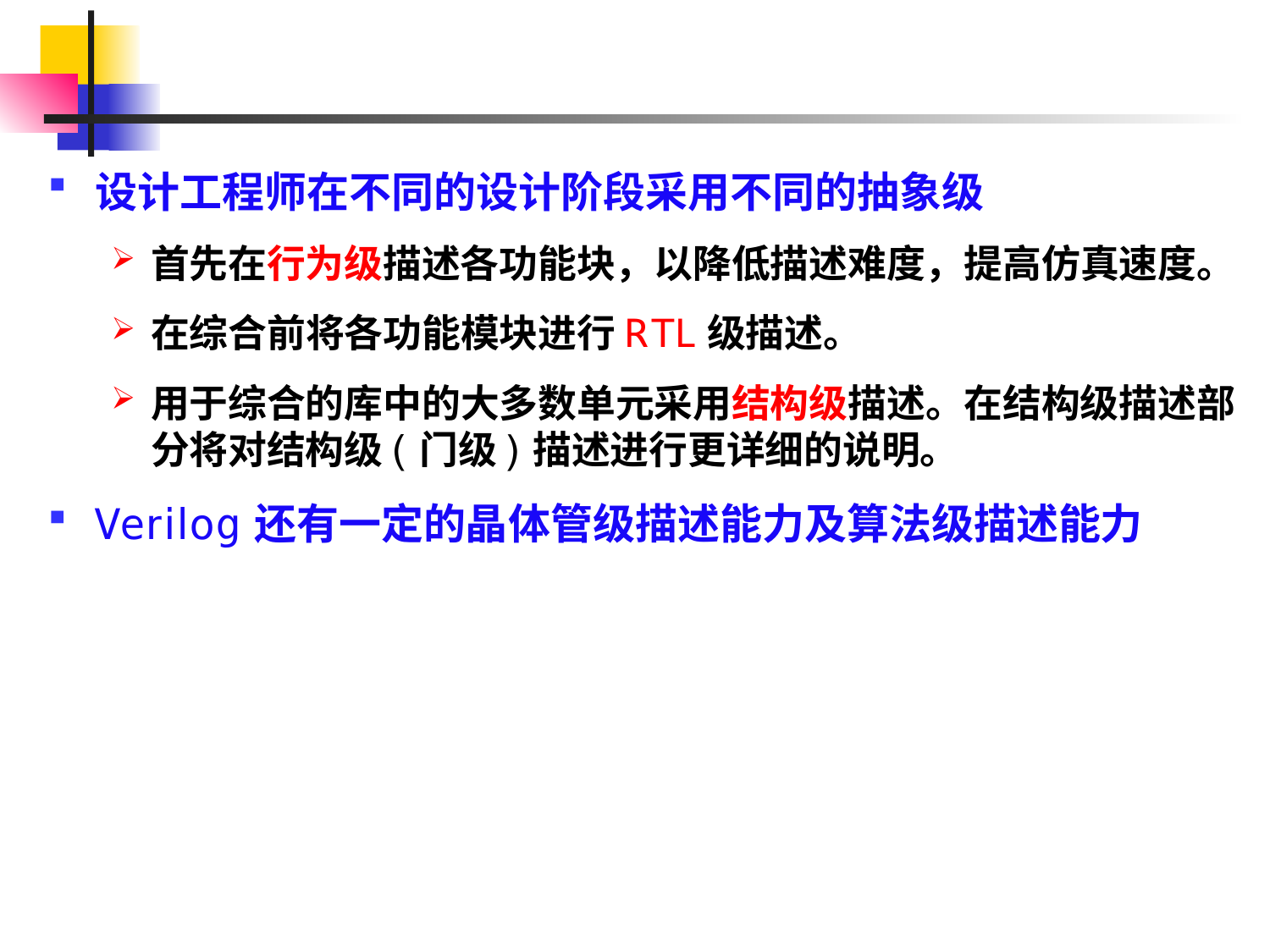

设计工程师在不同的设计阶段采用不同的抽象级
首先在行为级描述各功能块，以降低描述难度，提高仿真速度。
在综合前将各功能模块进行RTL级描述。
用于综合的库中的大多数单元采用结构级描述。在结构级描述部分将对结构级(门级)描述进行更详细的说明。
Verilog还有一定的晶体管级描述能力及算法级描述能力